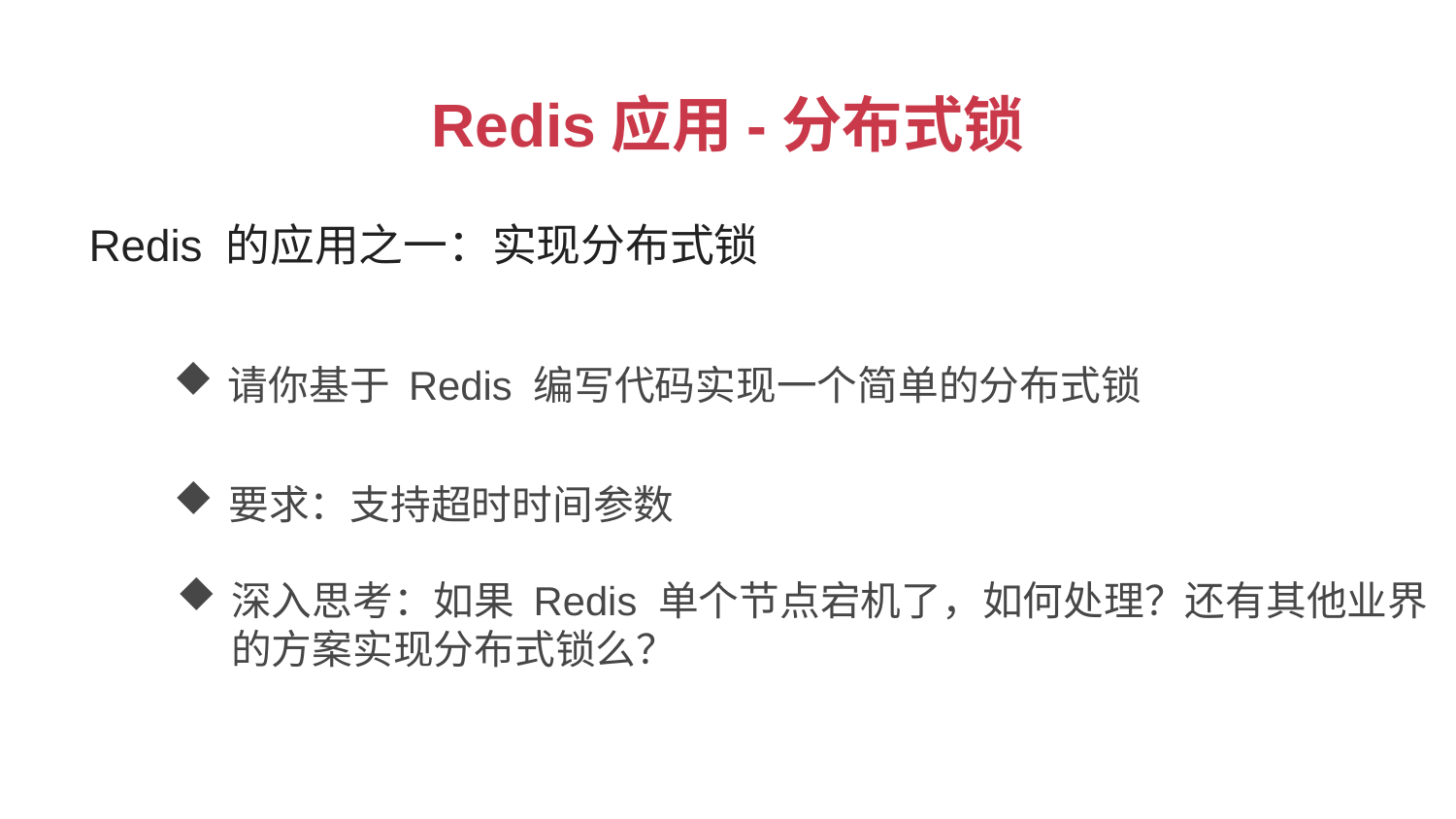

Redis应用-分布式锁
Redis 的应用之一：实现分布式锁
请你基于 Redis 编写代码实现一个简单的分布式锁
要求：支持超时时间参数
深入思考：如果 Redis 单个节点宕机了，如何处理？还有其他业界的方案实现分布式锁么？